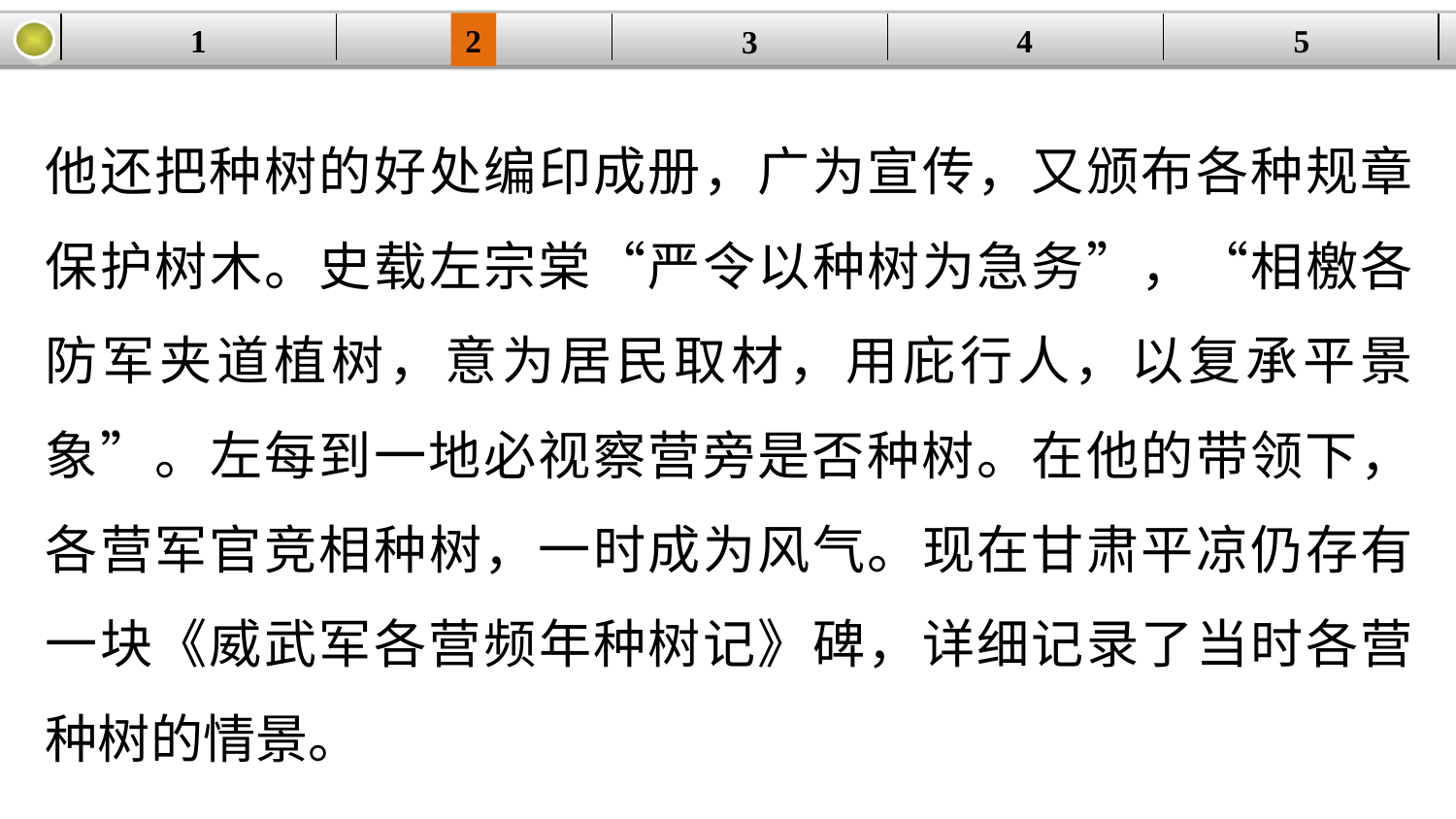

1
2
4
5
|  |  |  |  |  |
| --- | --- | --- | --- | --- |
3

他还把种树的好处编印成册，广为宣传，又颁布各种规章保护树木。史载左宗棠“严令以种树为急务”，“相檄各防军夹道植树，意为居民取材，用庇行人，以复承平景象”。左每到一地必视察营旁是否种树。在他的带领下，各营军官竞相种树，一时成为风气。现在甘肃平凉仍存有一块《威武军各营频年种树记》碑，详细记录了当时各营种树的情景。